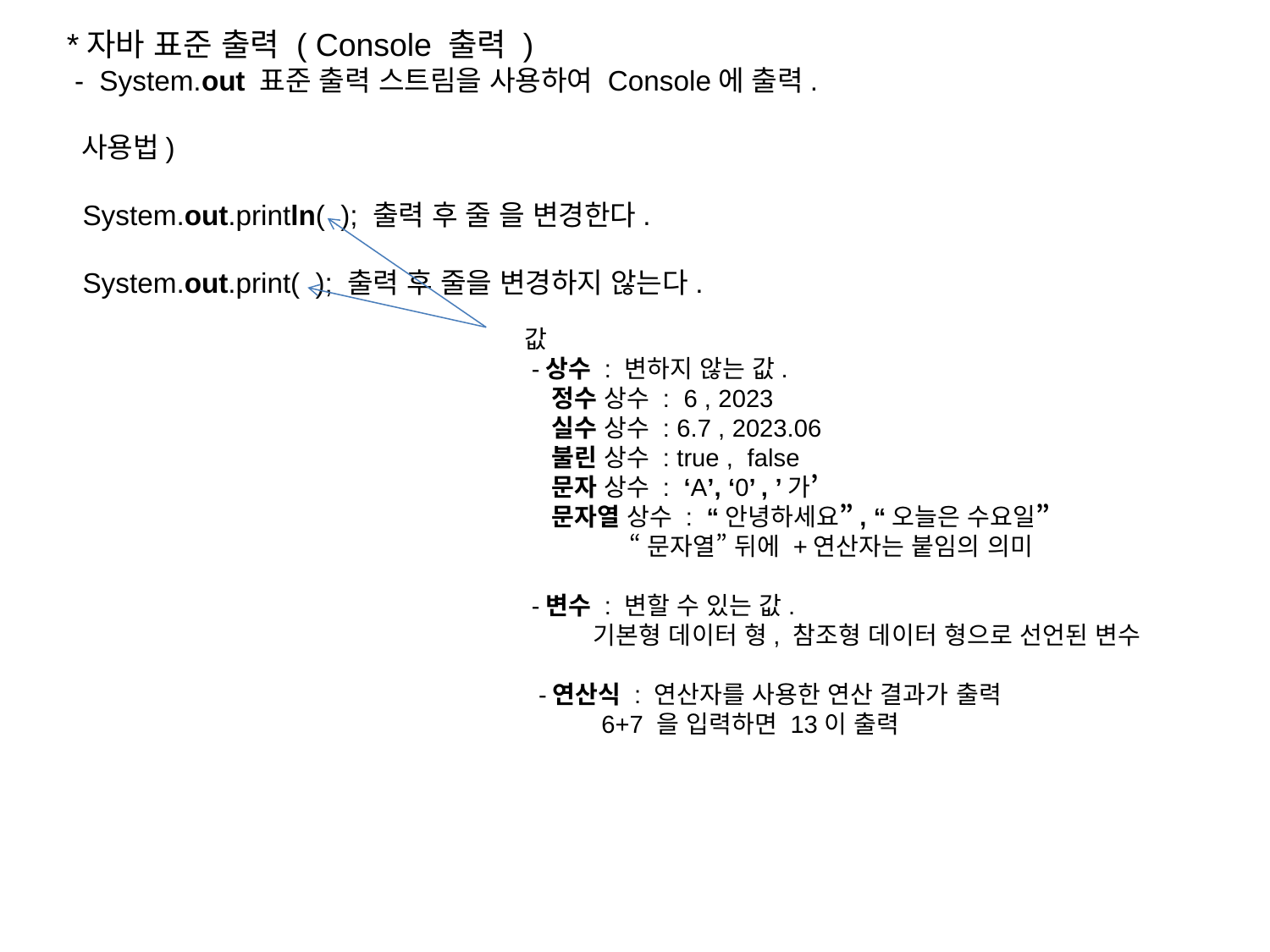

*자바 표준 출력 ( Console 출력 )
 -  System.out 표준 출력 스트림을 사용하여 Console에 출력.

 사용법)

  System.out.println(  ); 출력 후 줄 을 변경한다.

  System.out.print(  ); 출력 후 줄을 변경하지 않는다.

값
 -상수 : 변하지 않는 값.
   정수 상수 :  6 , 2023
   실수 상수 : 6.7 , 2023.06
   불린 상수 : true ,  false
   문자 상수 :  ‘A’, ‘0’ , ’가’
   문자열 상수 :  “안녕하세요”, “오늘은 수요일”
               “문자열” 뒤에 +연산자는 붙임의 의미

 -변수 : 변할 수 있는 값.
         기본형 데이터 형, 참조형 데이터 형으로 선언된 변수

  -연산식 : 연산자를 사용한 연산 결과가 출력
           6+7 을 입력하면 13이 출력